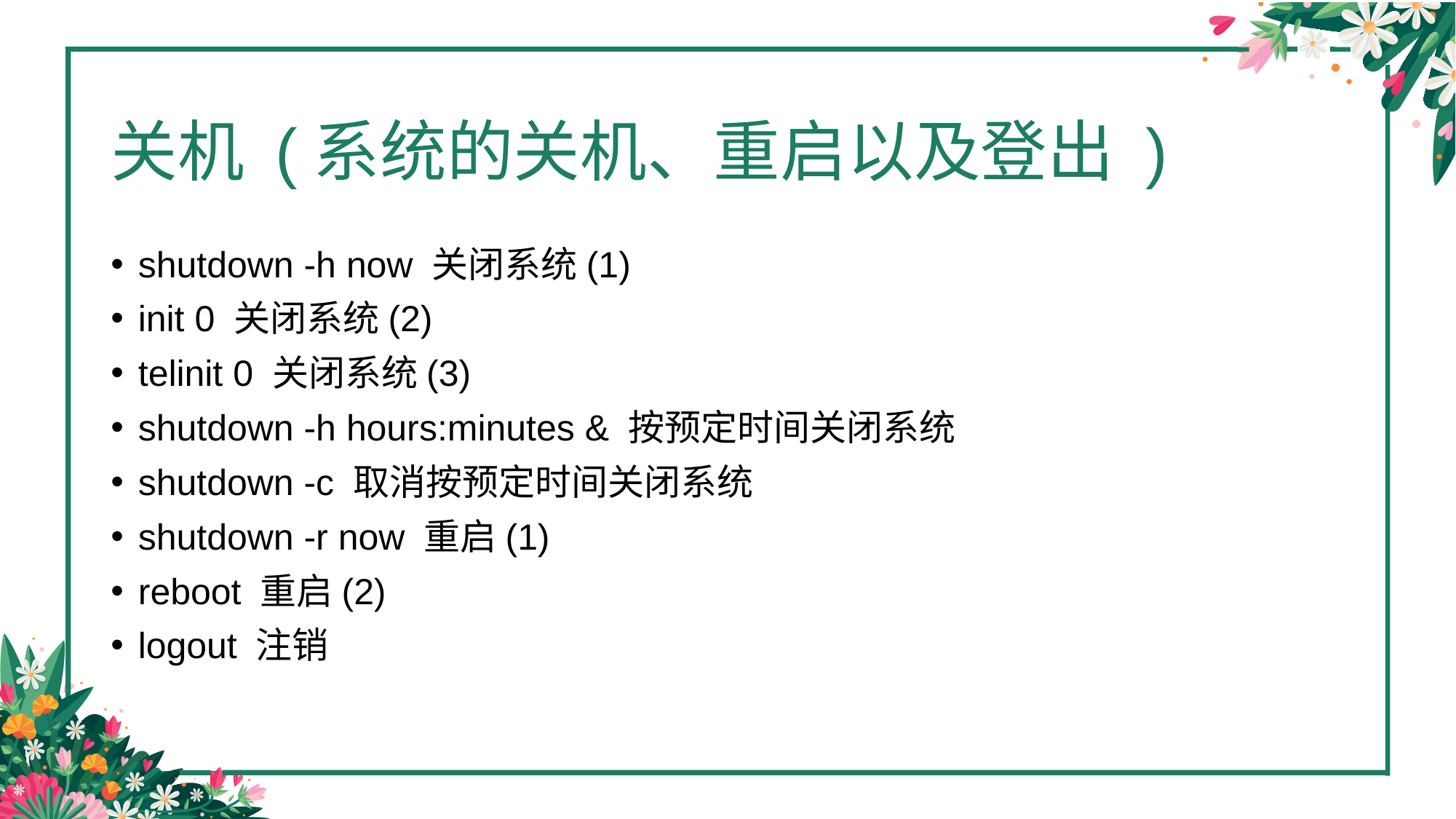

# 关机 (系统的关机、重启以及登出 )
shutdown -h now 关闭系统(1)
init 0 关闭系统(2)
telinit 0 关闭系统(3)
shutdown -h hours:minutes & 按预定时间关闭系统
shutdown -c 取消按预定时间关闭系统
shutdown -r now 重启(1)
reboot 重启(2)
logout 注销